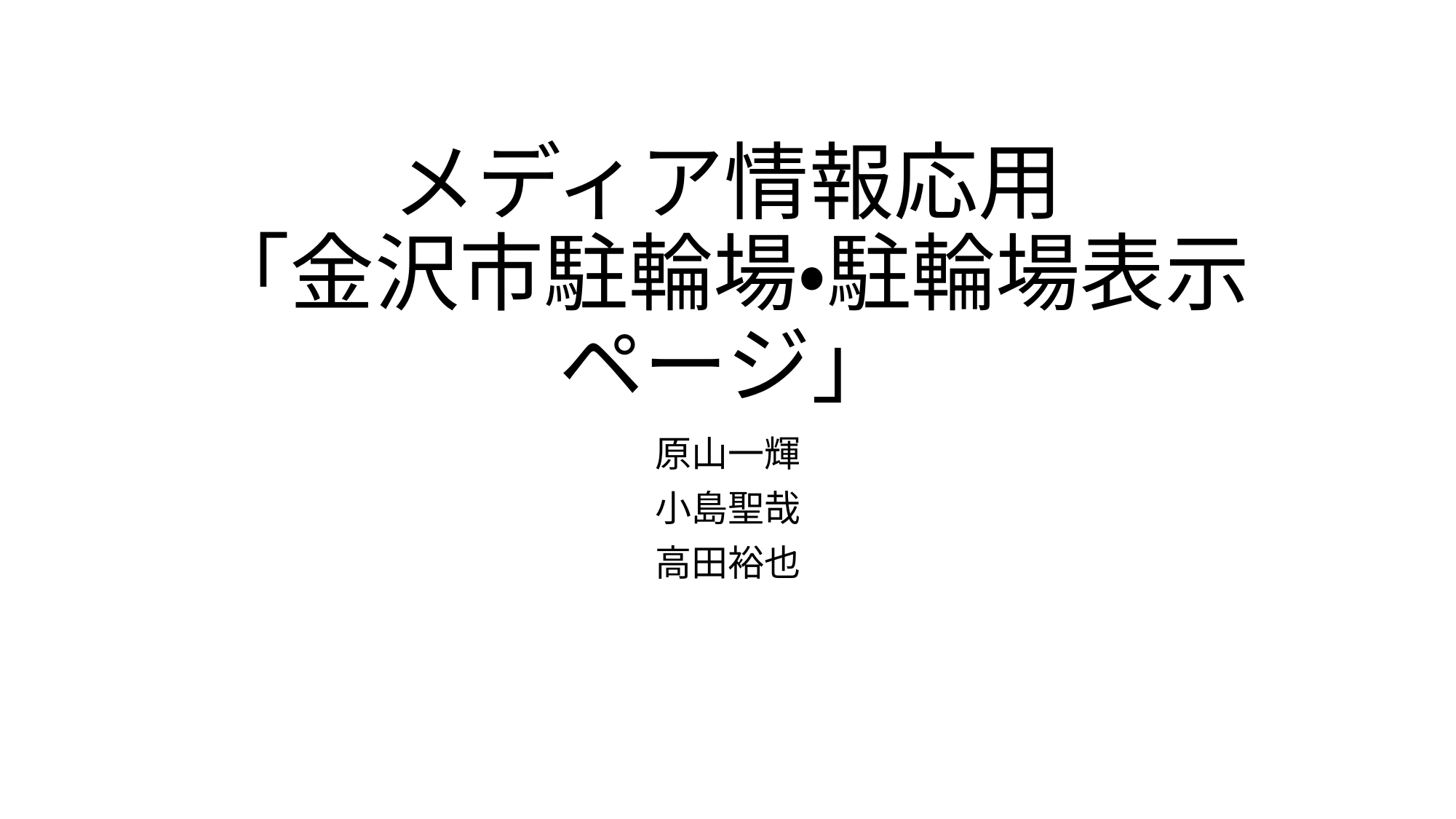

# メディア情報応用 「金沢市駐輪場・駐輪場表示ページ」
原山一輝
小島聖哉
高田裕也